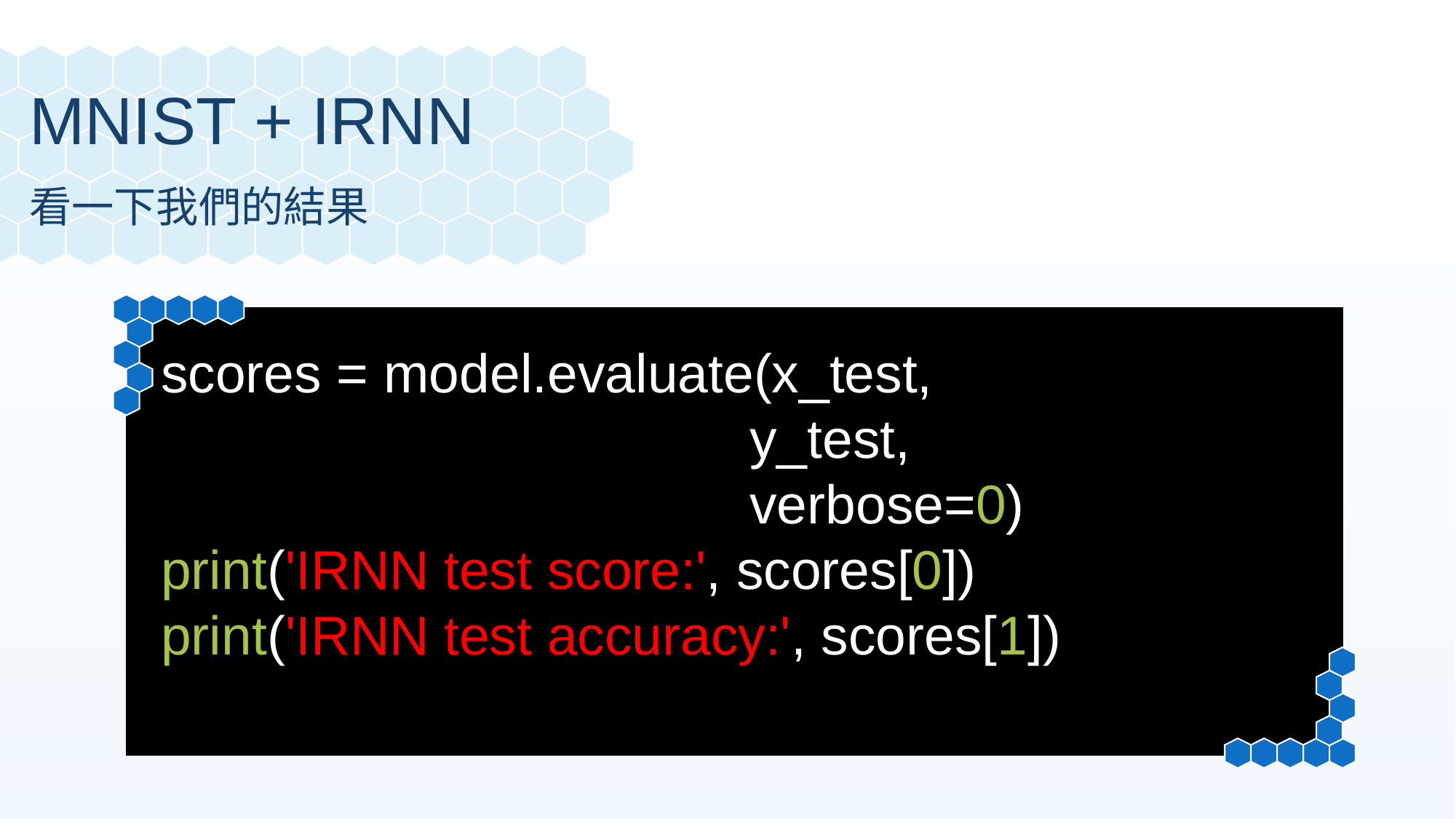

MNIST + IRNN
看一下我們的結果

scores = model.evaluate(x_test,
                                       y_test,
                                       verbose=0)
print('IRNN test score:', scores[0])
print('IRNN test accuracy:', scores[1])